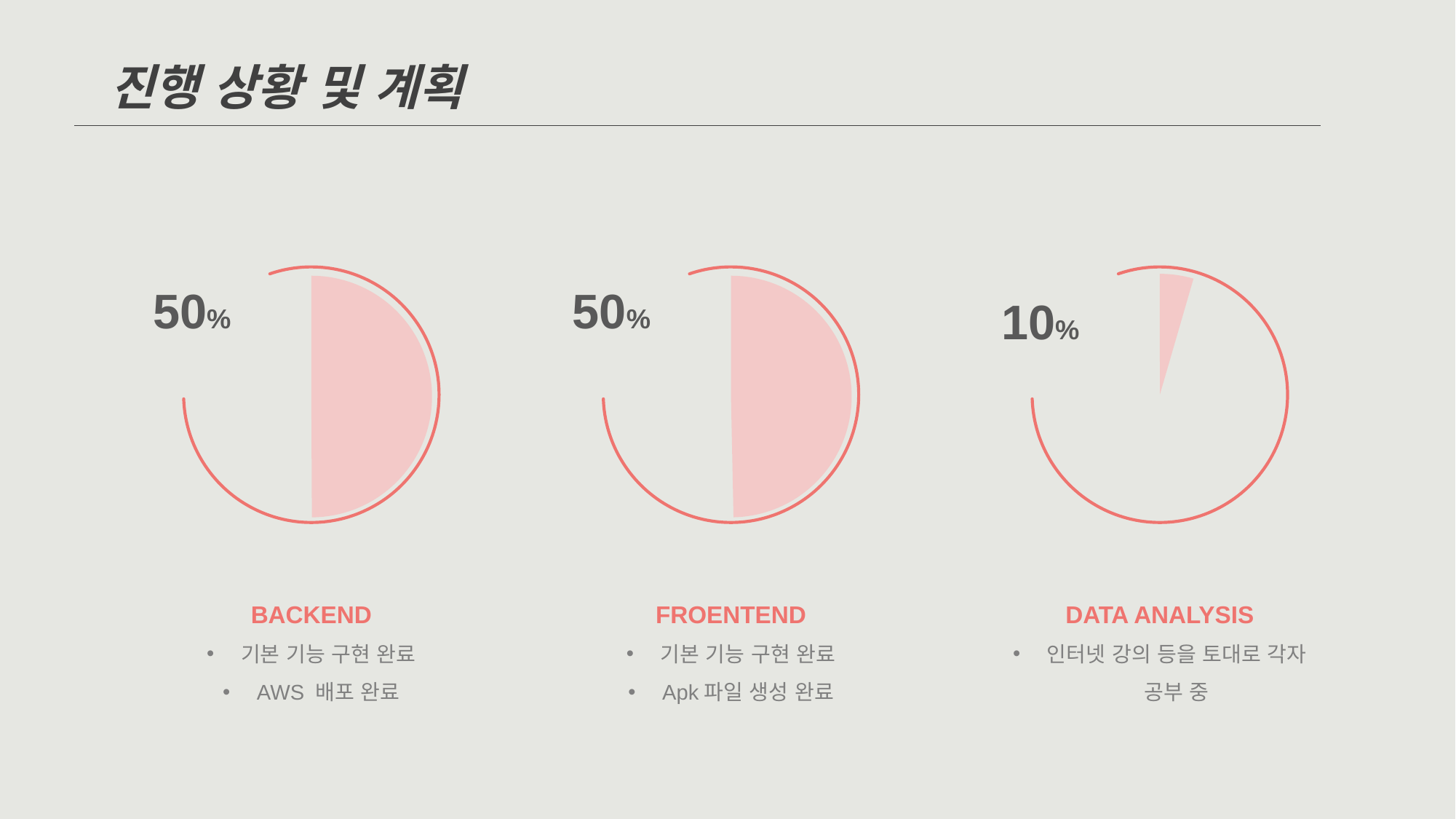

진행 상황 및 계획

50%

50%

10%
DATA ANALYSIS
인터넷 강의 등을 토대로 각자 공부 중
FROENTEND
기본 기능 구현 완료
Apk파일 생성 완료
BACKEND
기본 기능 구현 완료
AWS 배포 완료